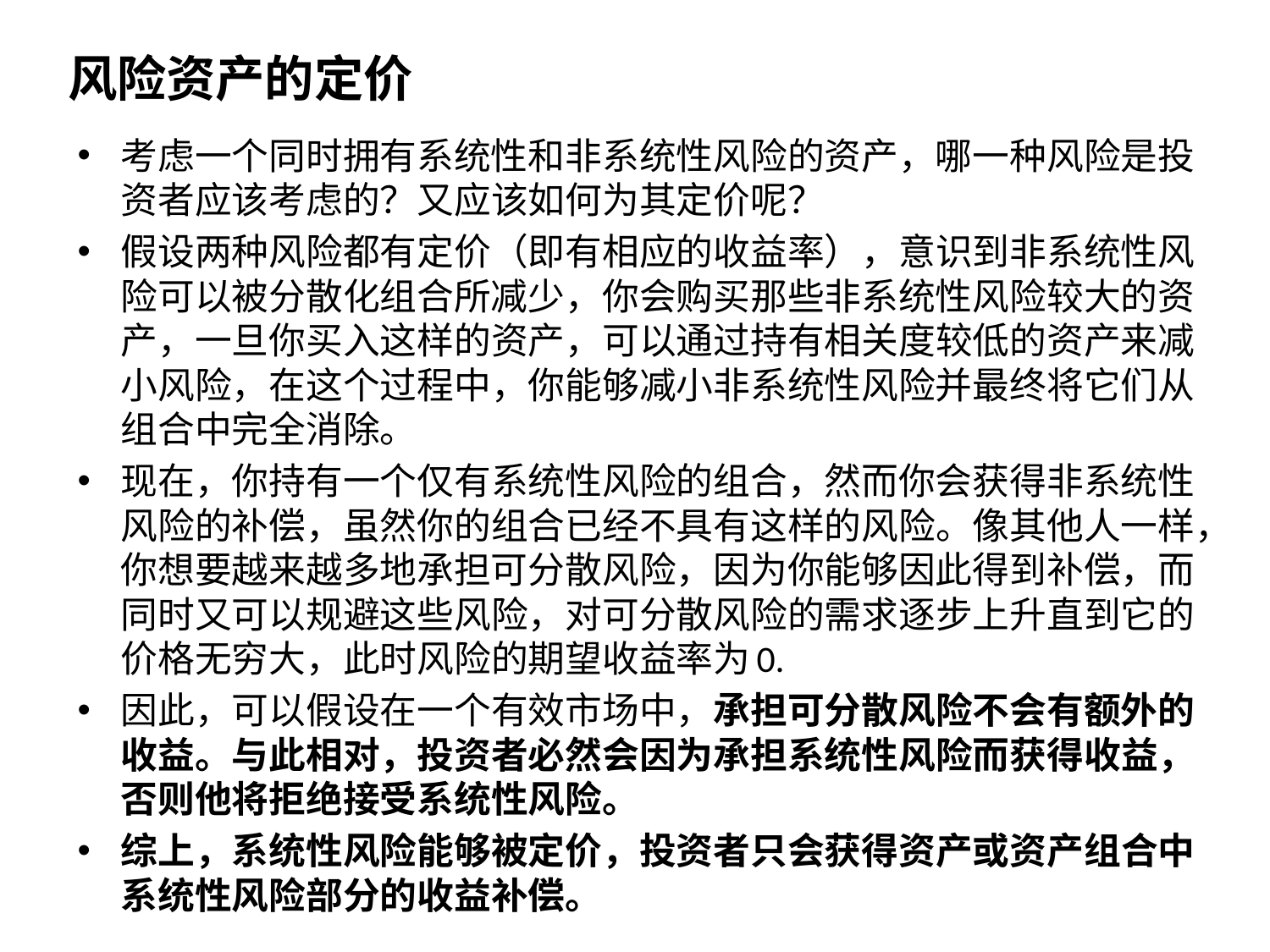

# 风险资产的定价
考虑一个同时拥有系统性和非系统性风险的资产，哪一种风险是投资者应该考虑的？又应该如何为其定价呢？
假设两种风险都有定价（即有相应的收益率），意识到非系统性风险可以被分散化组合所减少，你会购买那些非系统性风险较大的资产，一旦你买入这样的资产，可以通过持有相关度较低的资产来减小风险，在这个过程中，你能够减小非系统性风险并最终将它们从组合中完全消除。
现在，你持有一个仅有系统性风险的组合，然而你会获得非系统性风险的补偿，虽然你的组合已经不具有这样的风险。像其他人一样，你想要越来越多地承担可分散风险，因为你能够因此得到补偿，而同时又可以规避这些风险，对可分散风险的需求逐步上升直到它的价格无穷大，此时风险的期望收益率为0.
因此，可以假设在一个有效市场中，承担可分散风险不会有额外的收益。与此相对，投资者必然会因为承担系统性风险而获得收益，否则他将拒绝接受系统性风险。
综上，系统性风险能够被定价，投资者只会获得资产或资产组合中系统性风险部分的收益补偿。